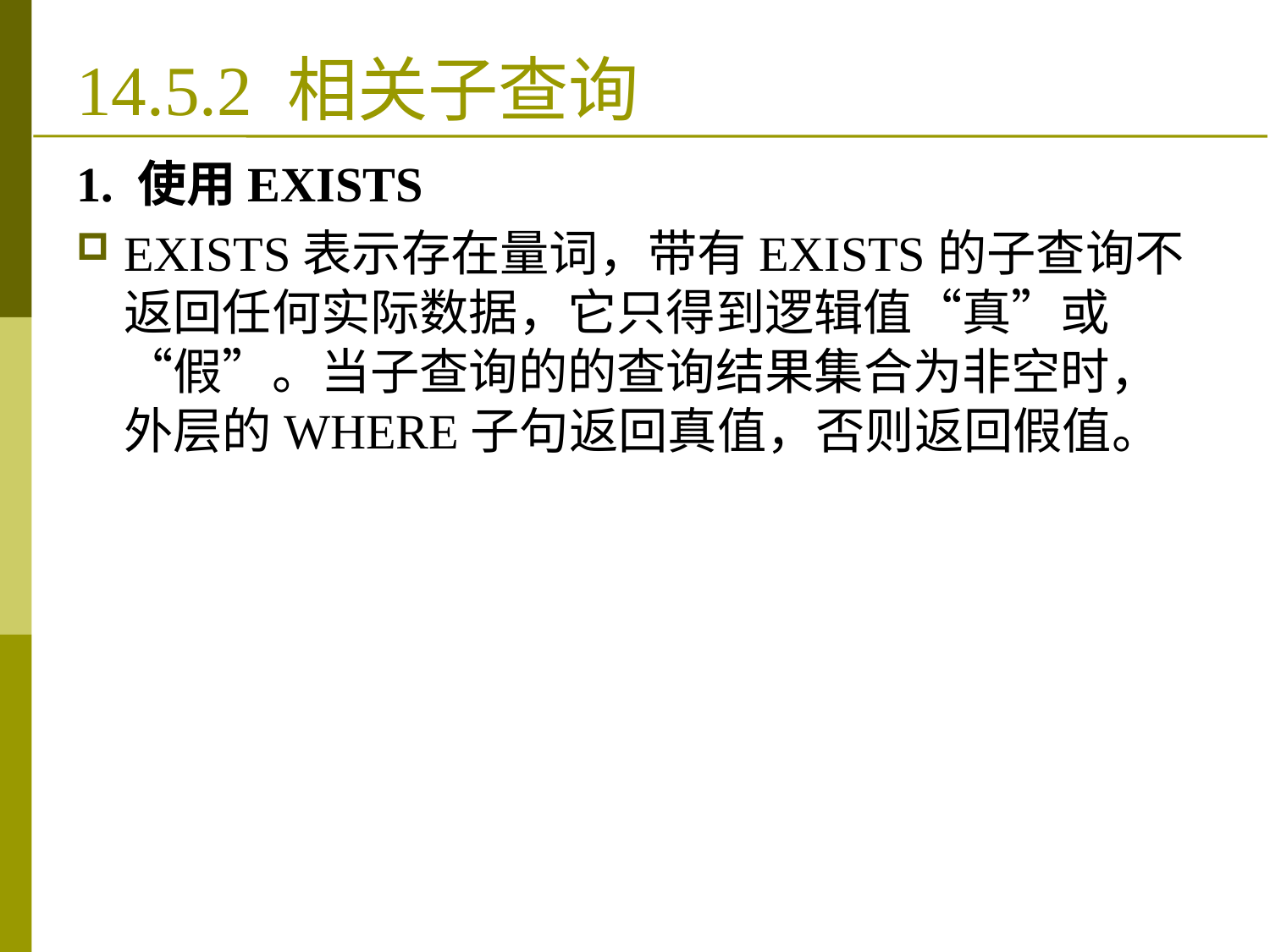

# 14.5.2 相关子查询
1. 使用EXISTS
EXISTS表示存在量词，带有EXISTS的子查询不返回任何实际数据，它只得到逻辑值“真”或“假”。当子查询的的查询结果集合为非空时，外层的WHERE子句返回真值，否则返回假值。